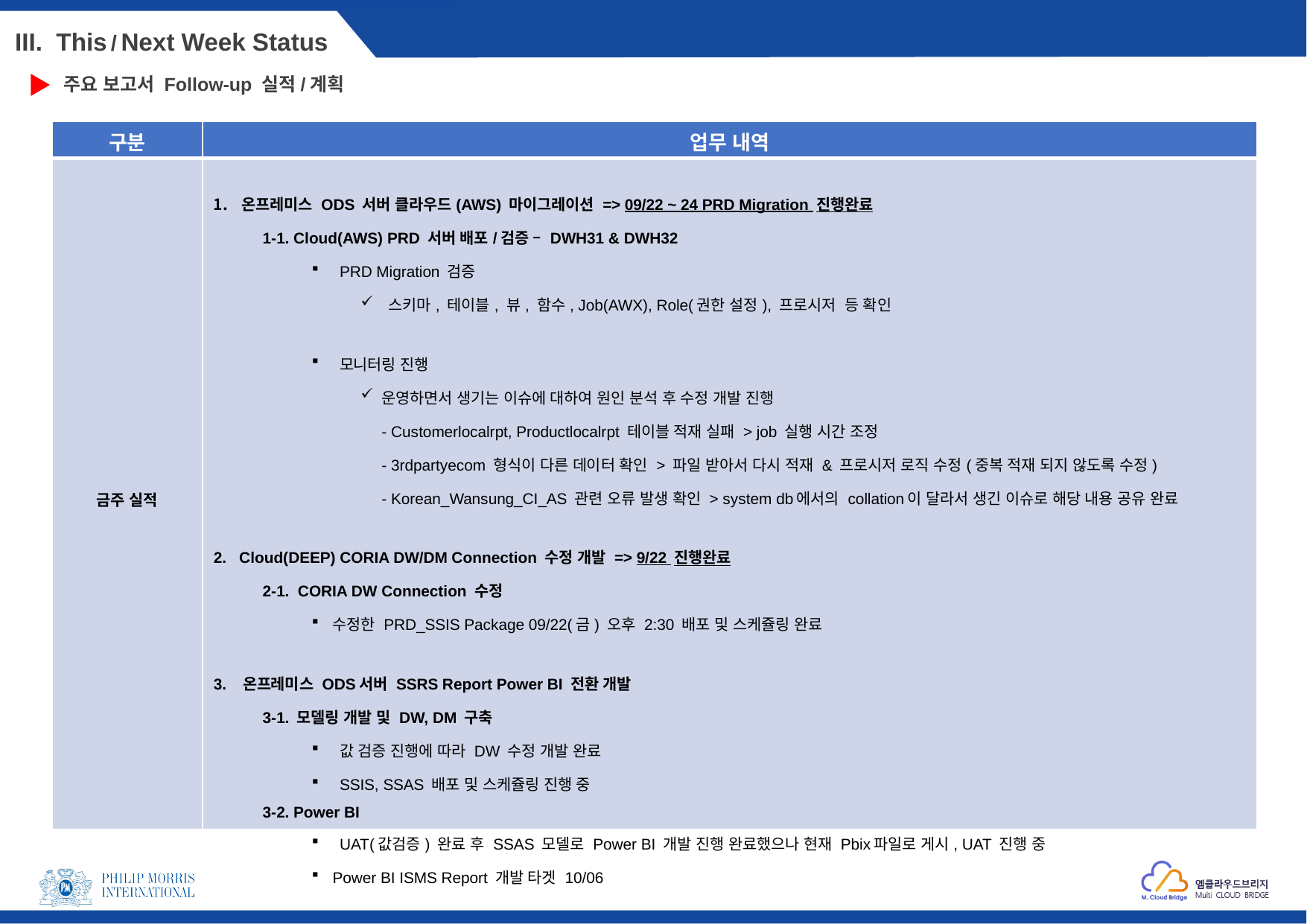

III.  This / Next Week Status
주요 보고서 Follow-up 실적/계획

| 구분 | 업무 내역 |
| --- | --- |
| 금주 실적 | 온프레미스 ODS 서버 클라우드(AWS) 마이그레이션 => 09/22 ~ 24 PRD Migration 진행완료 1-1. Cloud(AWS) PRD 서버 배포/검증 – DWH31 & DWH32 PRD Migration 검증 스키마, 테이블, 뷰, 함수, Job(AWX), Role(권한 설정), 프로시저 등 확인 모니터링 진행 운영하면서 생기는 이슈에 대하여 원인 분석 후 수정 개발 진행 - Customerlocalrpt, Productlocalrpt 테이블 적재 실패 > job 실행 시간 조정 - 3rdpartyecom 형식이 다른 데이터 확인 > 파일 받아서 다시 적재 & 프로시저 로직 수정(중복 적재 되지 않도록 수정) - Korean\_Wansung\_CI\_AS 관련 오류 발생 확인 > system db에서의 collation이 달라서 생긴 이슈로 해당 내용 공유 완료 2. Cloud(DEEP) CORIA DW/DM Connection 수정 개발 => 9/22 진행완료 2-1. CORIA DW Connection 수정 수정한 PRD\_SSIS Package 09/22(금) 오후 2:30 배포 및 스케쥴링 완료 3. 온프레미스 ODS서버 SSRS Report Power BI 전환 개발 3-1. 모델링 개발 및 DW, DM 구축 값 검증 진행에 따라 DW 수정 개발 완료 SSIS, SSAS 배포 및 스케쥴링 진행 중 3-2. Power BI UAT(값검증) 완료 후 SSAS 모델로 Power BI 개발 진행 완료했으나 현재 Pbix파일로 게시, UAT 진행 중 Power BI ISMS Report 개발 타겟 10/06 |